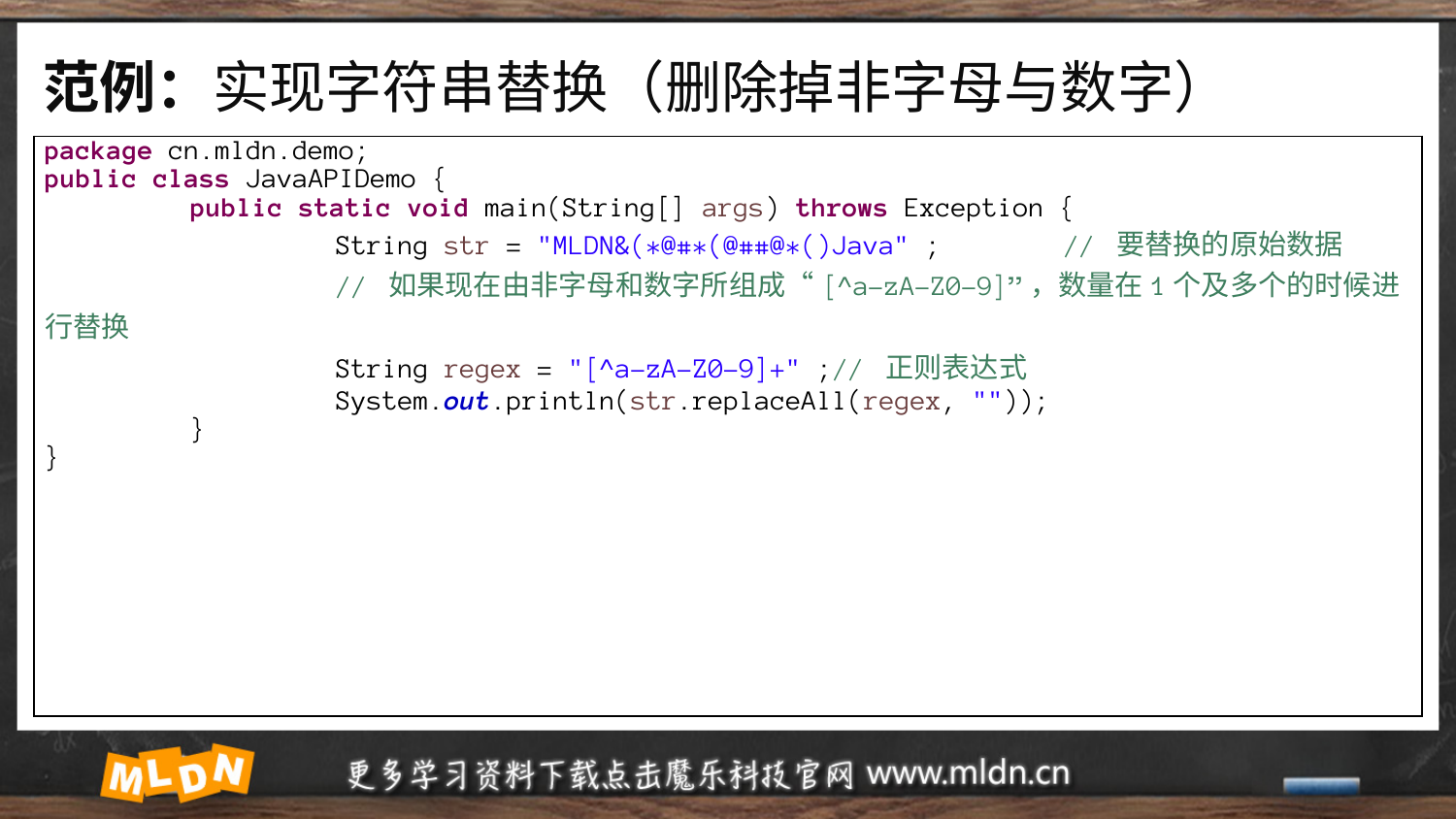

# 范例：实现字符串替换（删除掉非字母与数字）
| package cn.mldn.demo; public class JavaAPIDemo { public static void main(String[] args) throws Exception { String str = "MLDN&(\*@#\*(@##@\*()Java" ; // 要替换的原始数据 // 如果现在由非字母和数字所组成“[^a-zA-Z0-9]”，数量在1个及多个的时候进行替换 String regex = "[^a-zA-Z0-9]+" ;// 正则表达式 System.out.println(str.replaceAll(regex, "")); } } |
| --- |